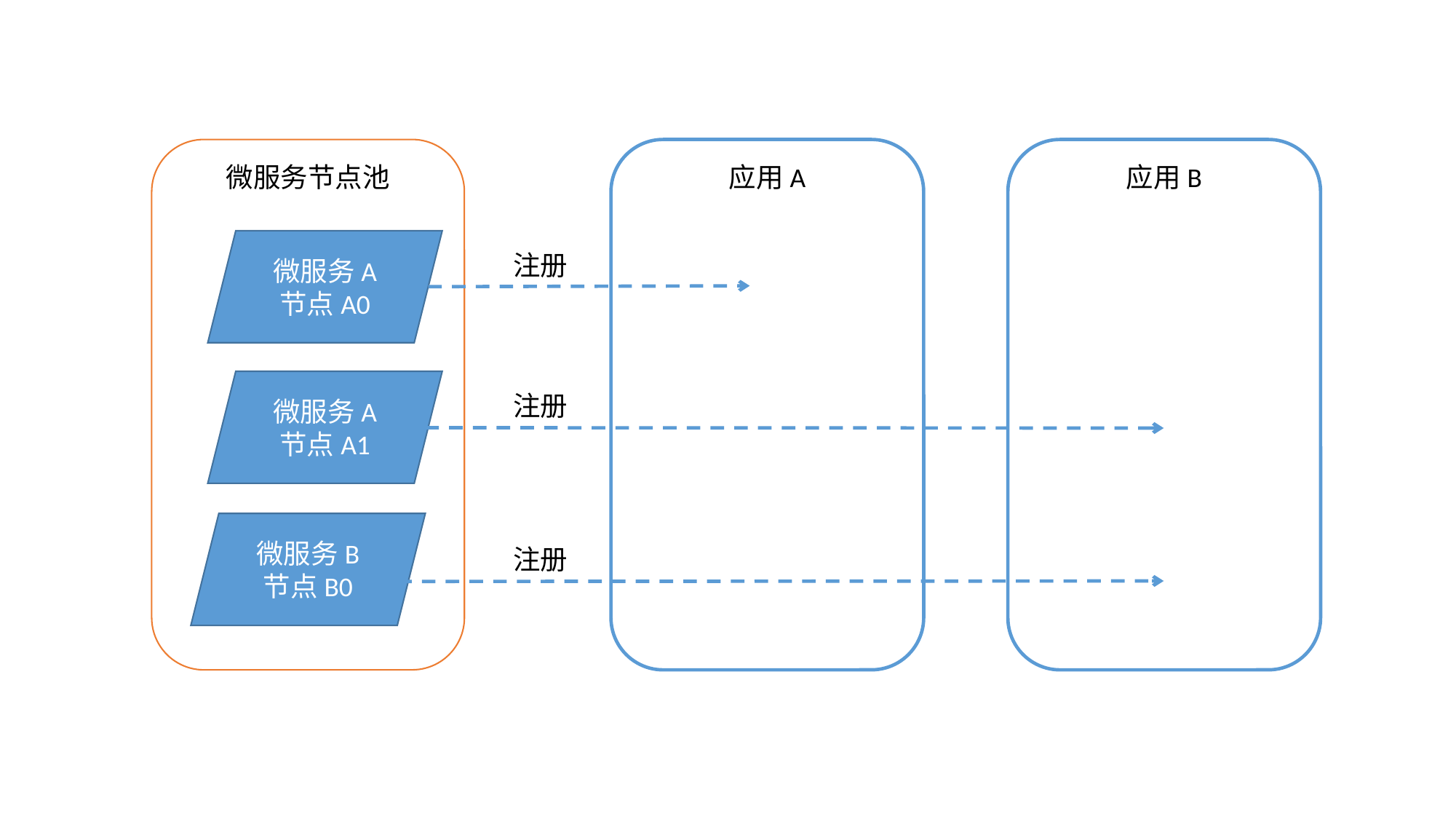

微服务节点池
应用A
应用B
微服务A
节点A0
注册
微服务A
节点A1
注册
微服务B
节点B0
注册